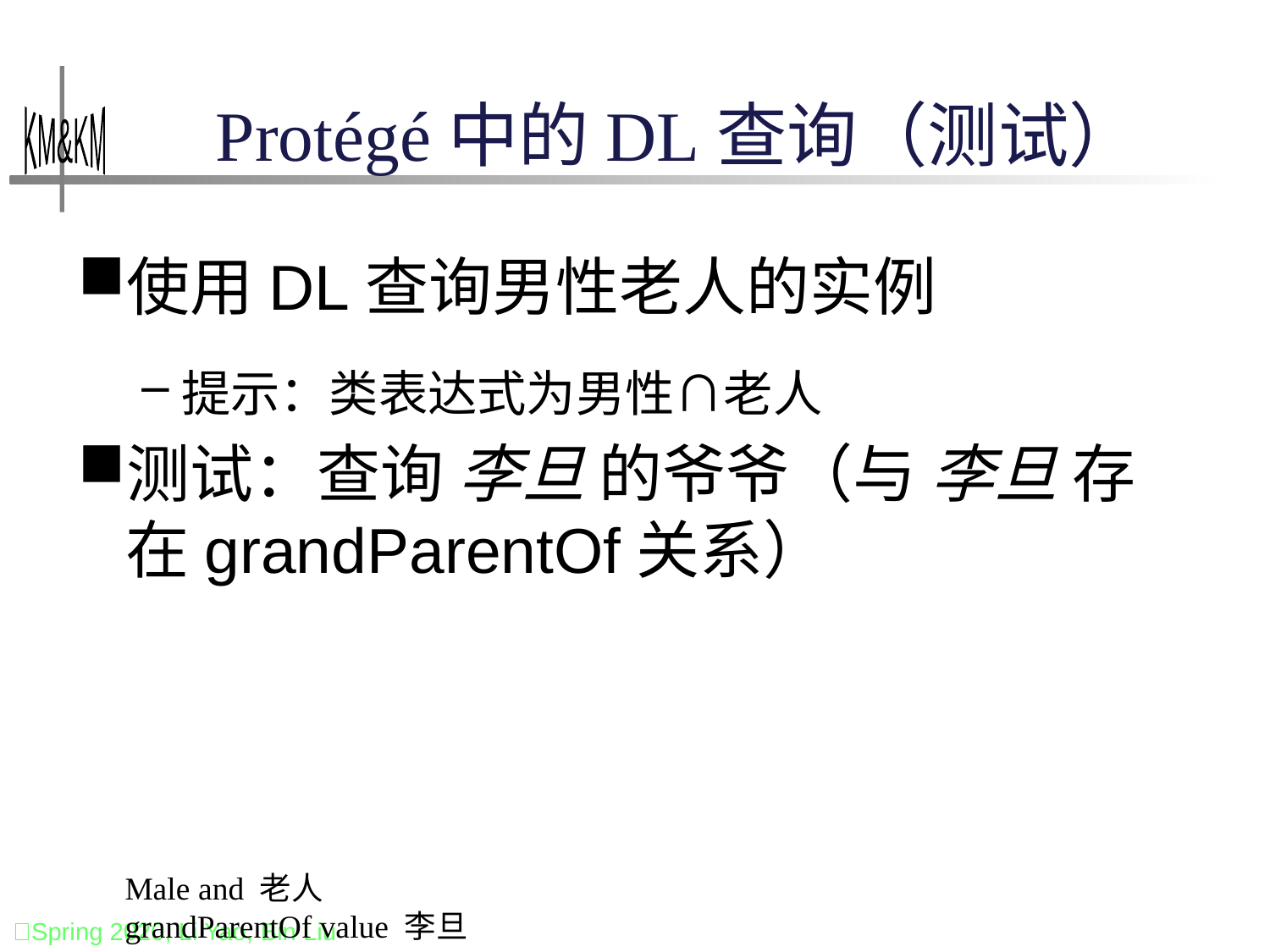

# Protégé中的DL查询（测试）
使用DL查询男性老人的实例
提示：类表达式为男性∩老人
测试：查询 李旦 的爷爷（与 李旦 存在grandParentOf关系）
Male and 老人
grandParentOf value 李旦